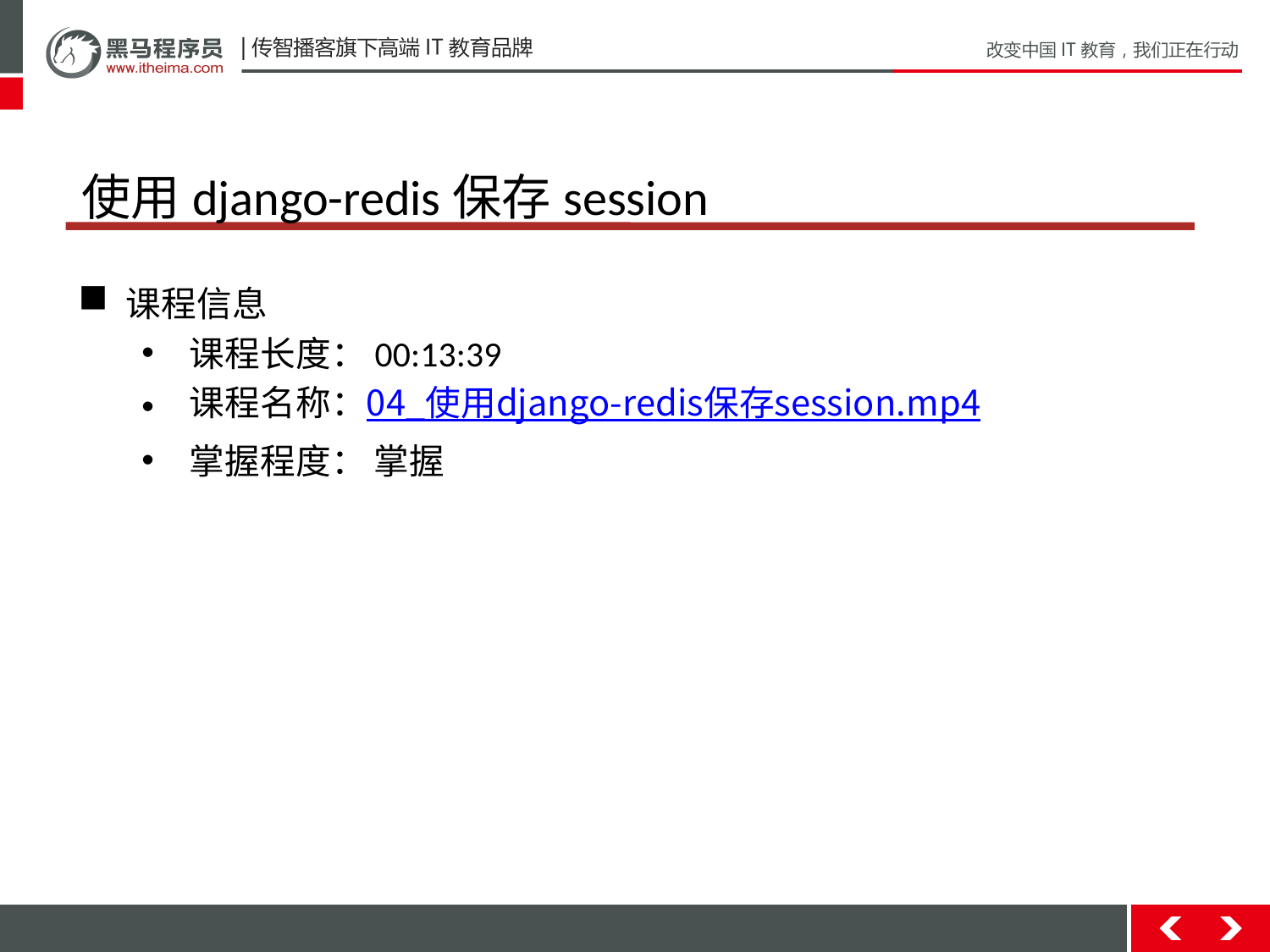

# 使用django-redis保存session

课程信息
课程长度：00:13:39
课程名称：04_使用django-redis保存session.mp4
掌握程度： 掌握